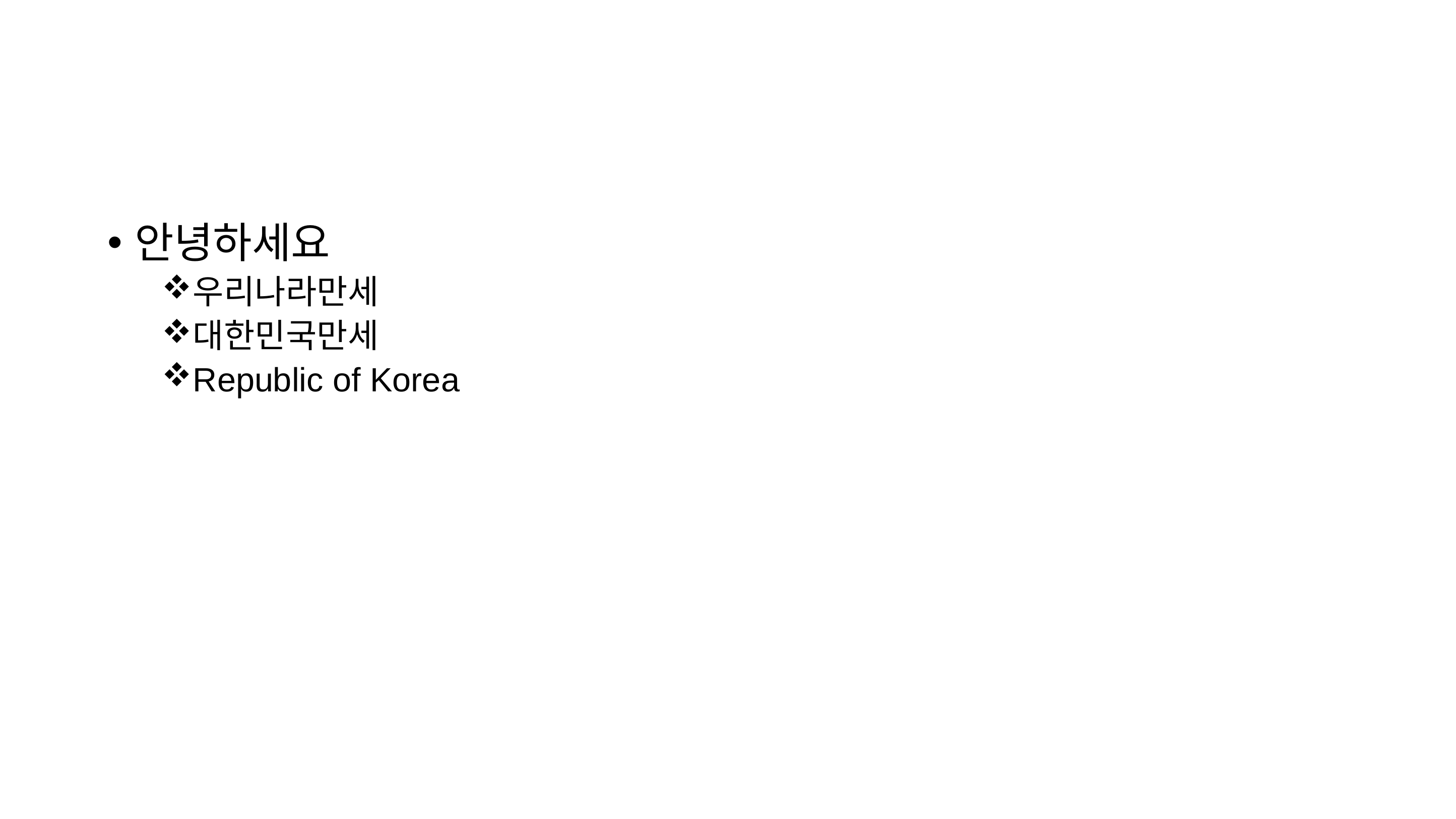

#
안녕하세요
우리나라만세
대한민국만세
Republic of Korea